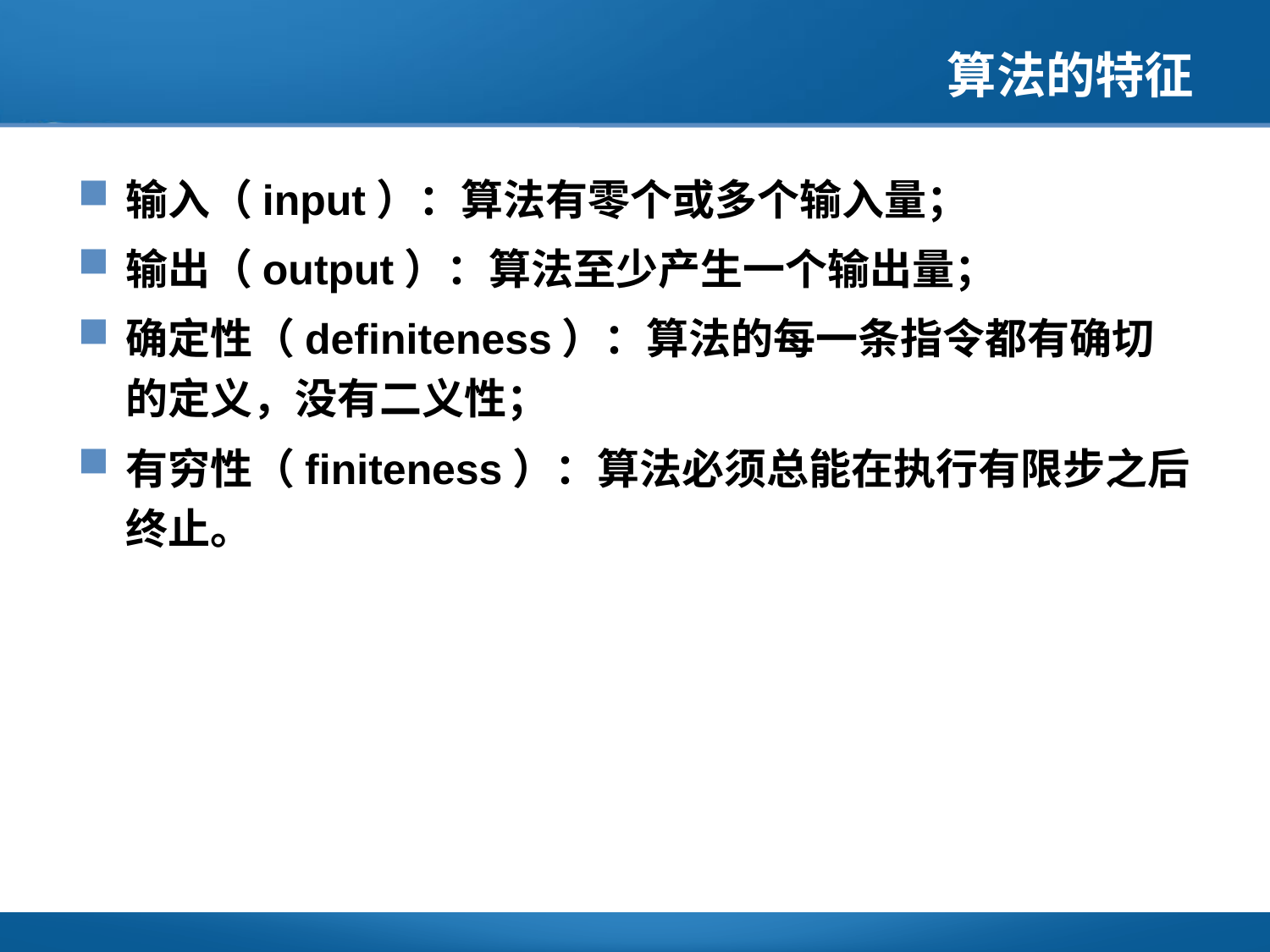

# 算法的特征
输入（input）：算法有零个或多个输入量；
输出（output）：算法至少产生一个输出量；
确定性（definiteness）：算法的每一条指令都有确切的定义，没有二义性；
有穷性（finiteness）：算法必须总能在执行有限步之后终止。